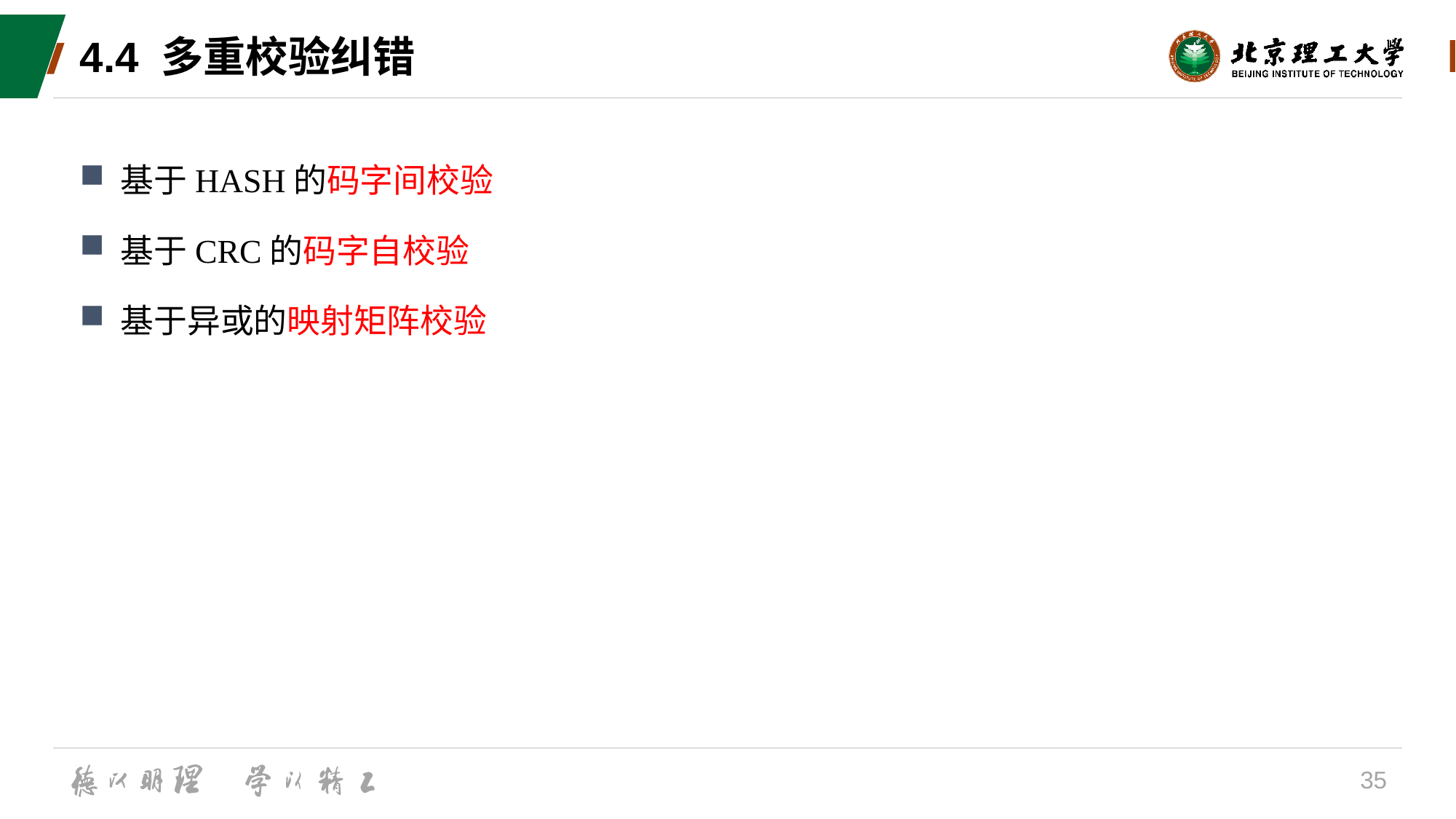

# 4.4 多重校验纠错
基于HASH的码字间校验
基于CRC的码字自校验
基于异或的映射矩阵校验